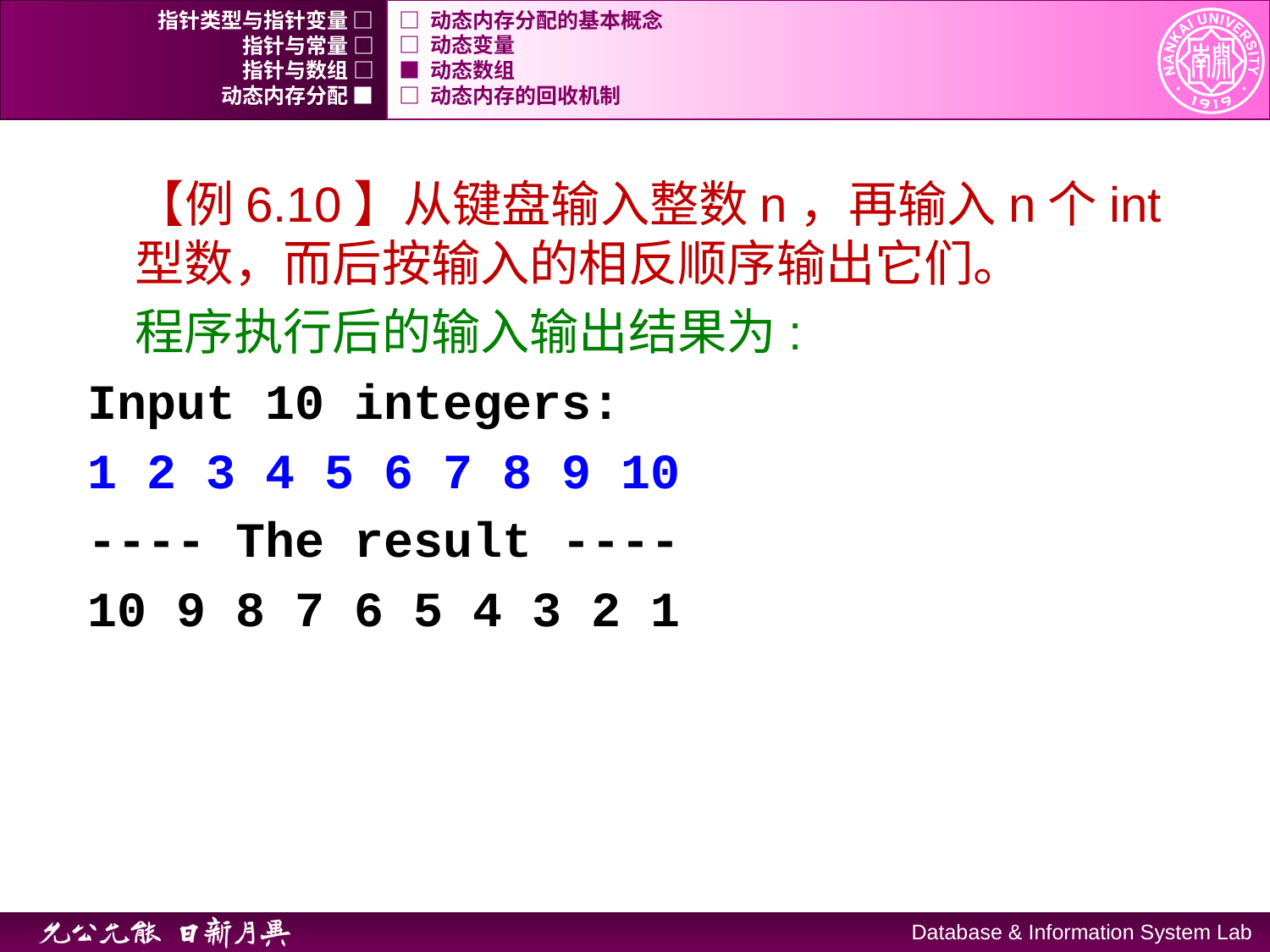

指针类型与指针变量 □
□ 动态内存分配的基本概念
指针与常量 □
□ 动态变量
指针与数组 □
■ 动态数组
动态内存分配 ■
□ 动态内存的回收机制
【例6.10】从键盘输入整数n，再输入n个int型数，而后按输入的相反顺序输出它们。
程序执行后的输入输出结果为:
Input 10 integers:
1 2 3 4 5 6 7 8 9 10
---- The result ----
10 9 8 7 6 5 4 3 2 1